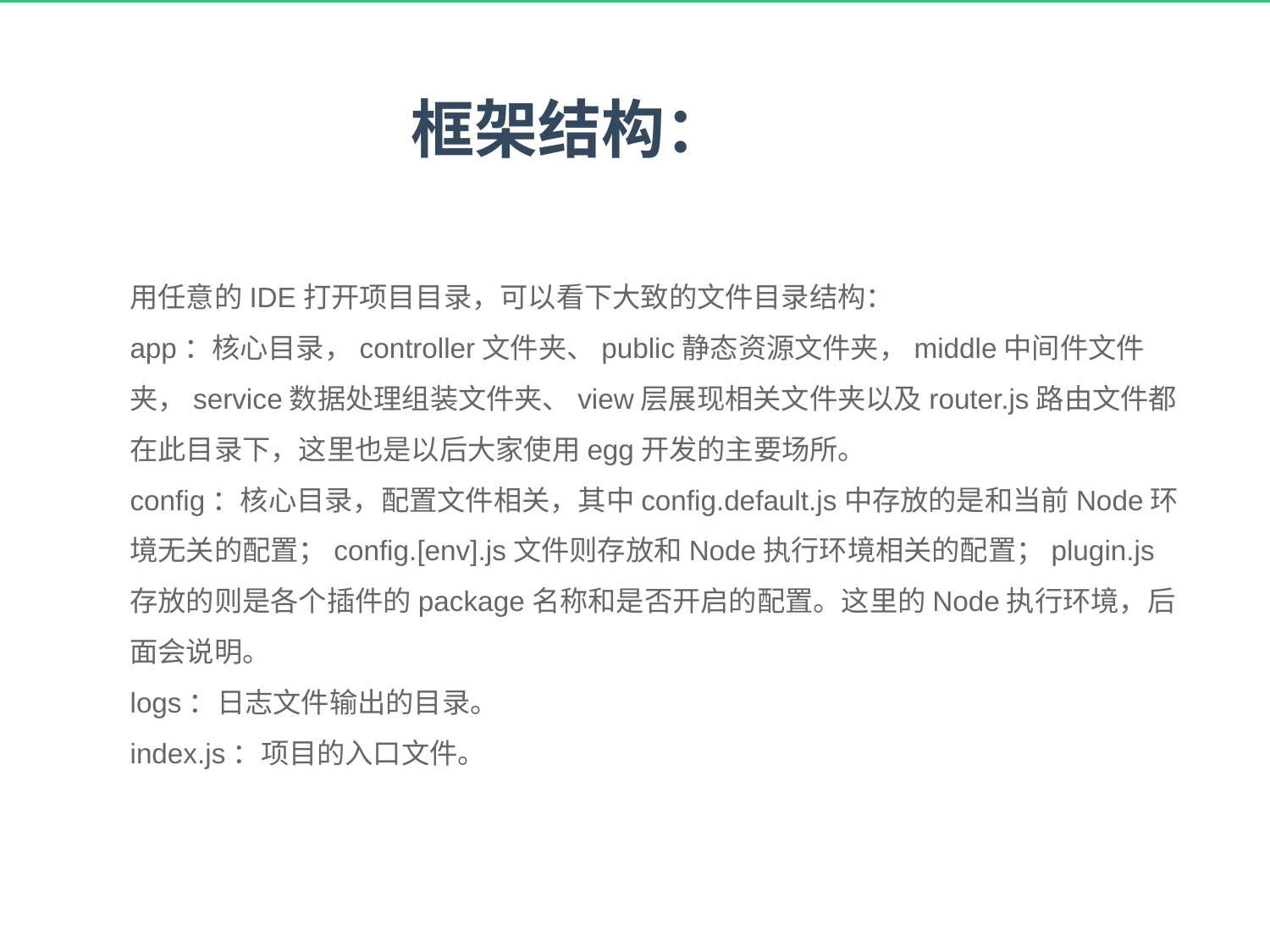

框架结构：
用任意的IDE打开项目目录，可以看下大致的文件目录结构：
app：核心目录，controller文件夹、public静态资源文件夹，middle中间件文件夹，service数据处理组装文件夹、view层展现相关文件夹以及router.js路由文件都在此目录下，这里也是以后大家使用egg开发的主要场所。
config：核心目录，配置文件相关，其中config.default.js中存放的是和当前Node环境无关的配置；config.[env].js文件则存放和Node执行环境相关的配置；plugin.js存放的则是各个插件的package名称和是否开启的配置。这里的Node执行环境，后面会说明。
logs：日志文件输出的目录。
index.js：项目的入口文件。